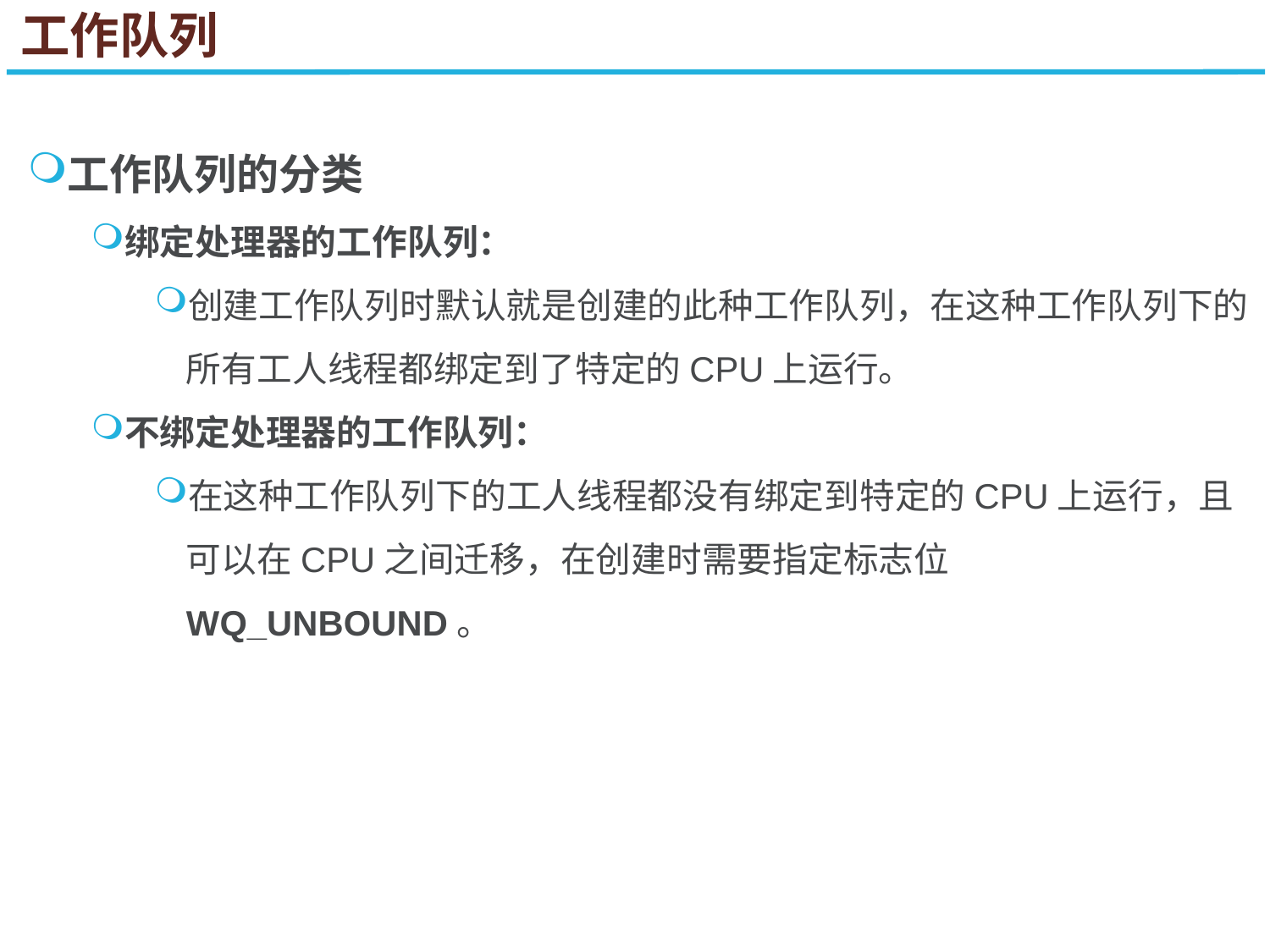

工作队列
工作队列的分类
绑定处理器的工作队列：
创建工作队列时默认就是创建的此种工作队列，在这种工作队列下的所有工人线程都绑定到了特定的CPU上运行。
不绑定处理器的工作队列：
在这种工作队列下的工人线程都没有绑定到特定的CPU上运行，且可以在CPU之间迁移，在创建时需要指定标志位WQ_UNBOUND。